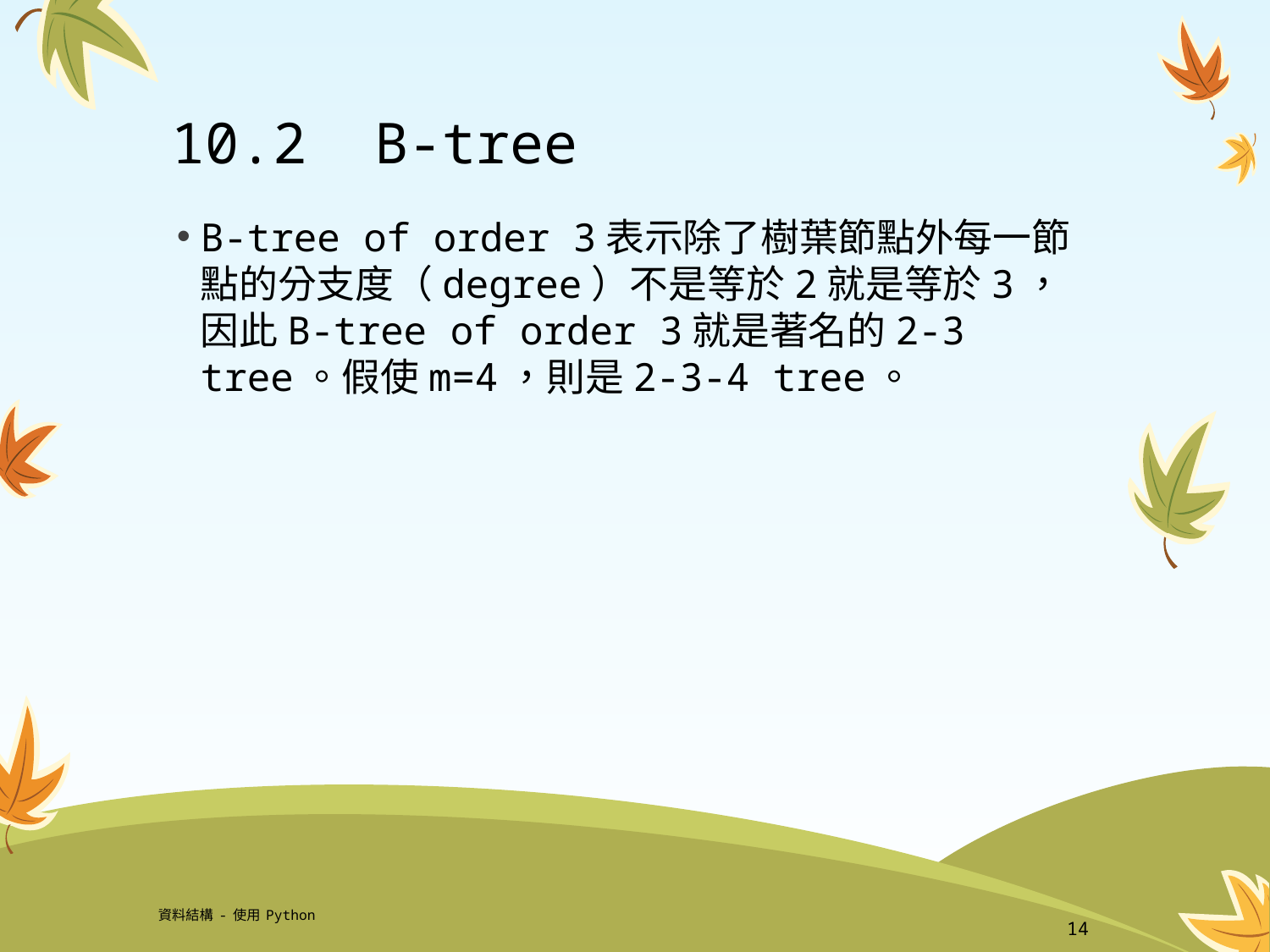

# 10.2  B-tree
B-tree of order 3表示除了樹葉節點外每一節點的分支度（degree）不是等於2就是等於3，因此B-tree of order 3就是著名的2-3 tree。假使m=4，則是2-3-4 tree。
資料結構-使用Python
14